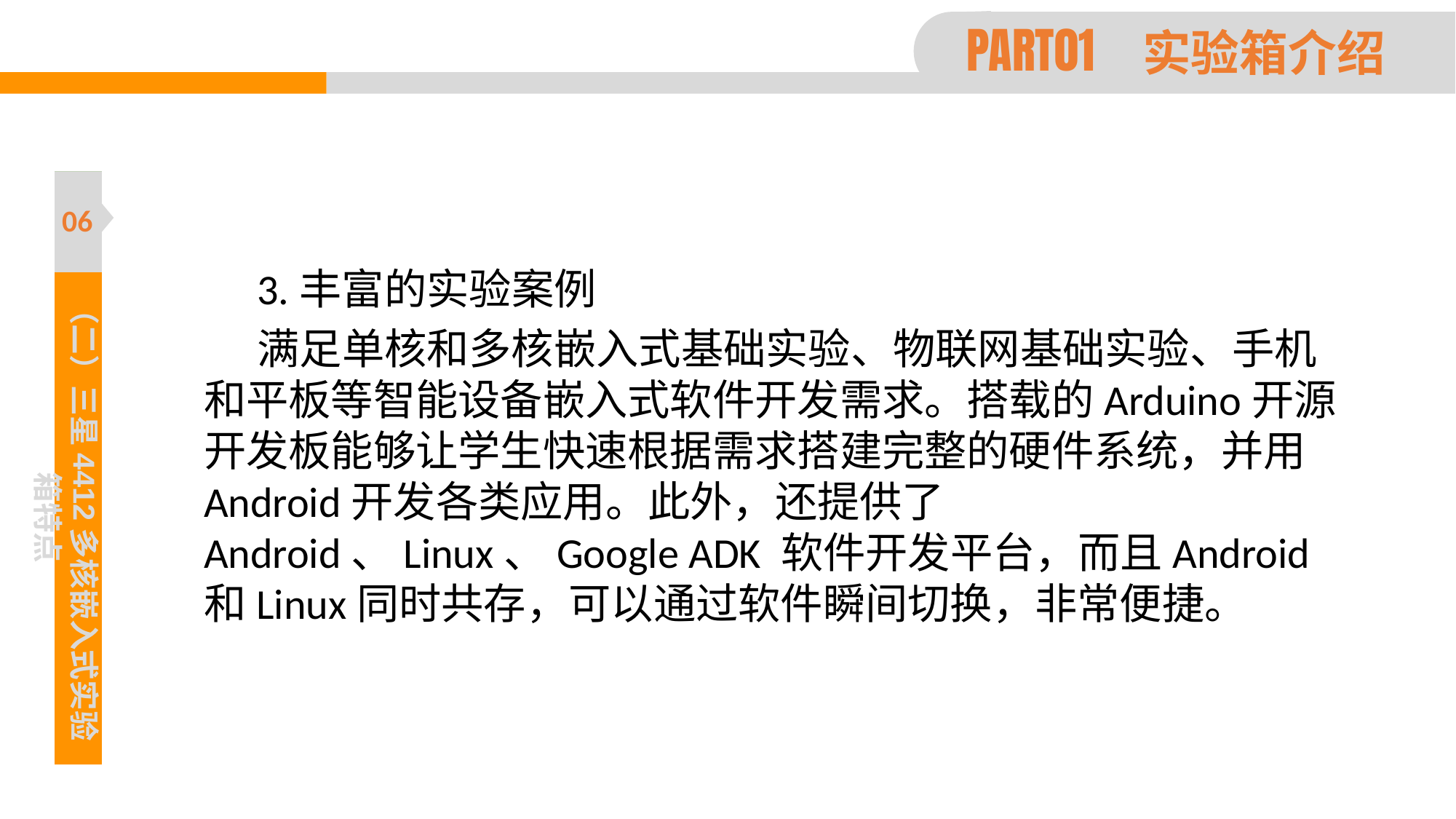

PART01   实验箱介绍
06
（二）三星4412多核嵌入式实验箱特点
3.丰富的实验案例
满足单核和多核嵌入式基础实验、物联网基础实验、手机和平板等智能设备嵌入式软件开发需求。搭载的Arduino开源开发板能够让学生快速根据需求搭建完整的硬件系统，并用Android开发各类应用。此外，还提供了Android、Linux、Google ADK 软件开发平台，而且Android和Linux同时共存，可以通过软件瞬间切换，非常便捷。